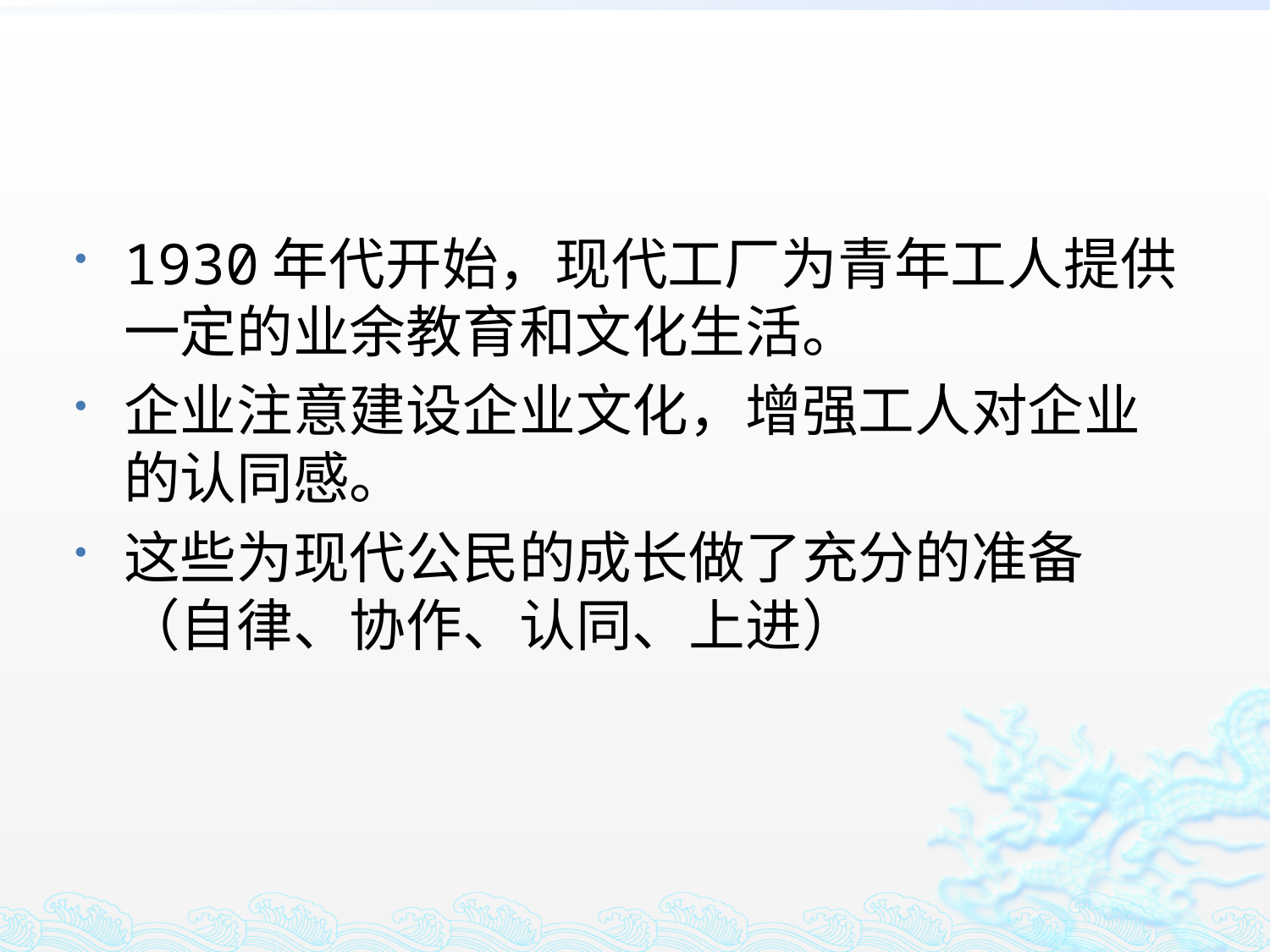

#
1930年代开始，现代工厂为青年工人提供一定的业余教育和文化生活。
企业注意建设企业文化，增强工人对企业的认同感。
这些为现代公民的成长做了充分的准备（自律、协作、认同、上进）